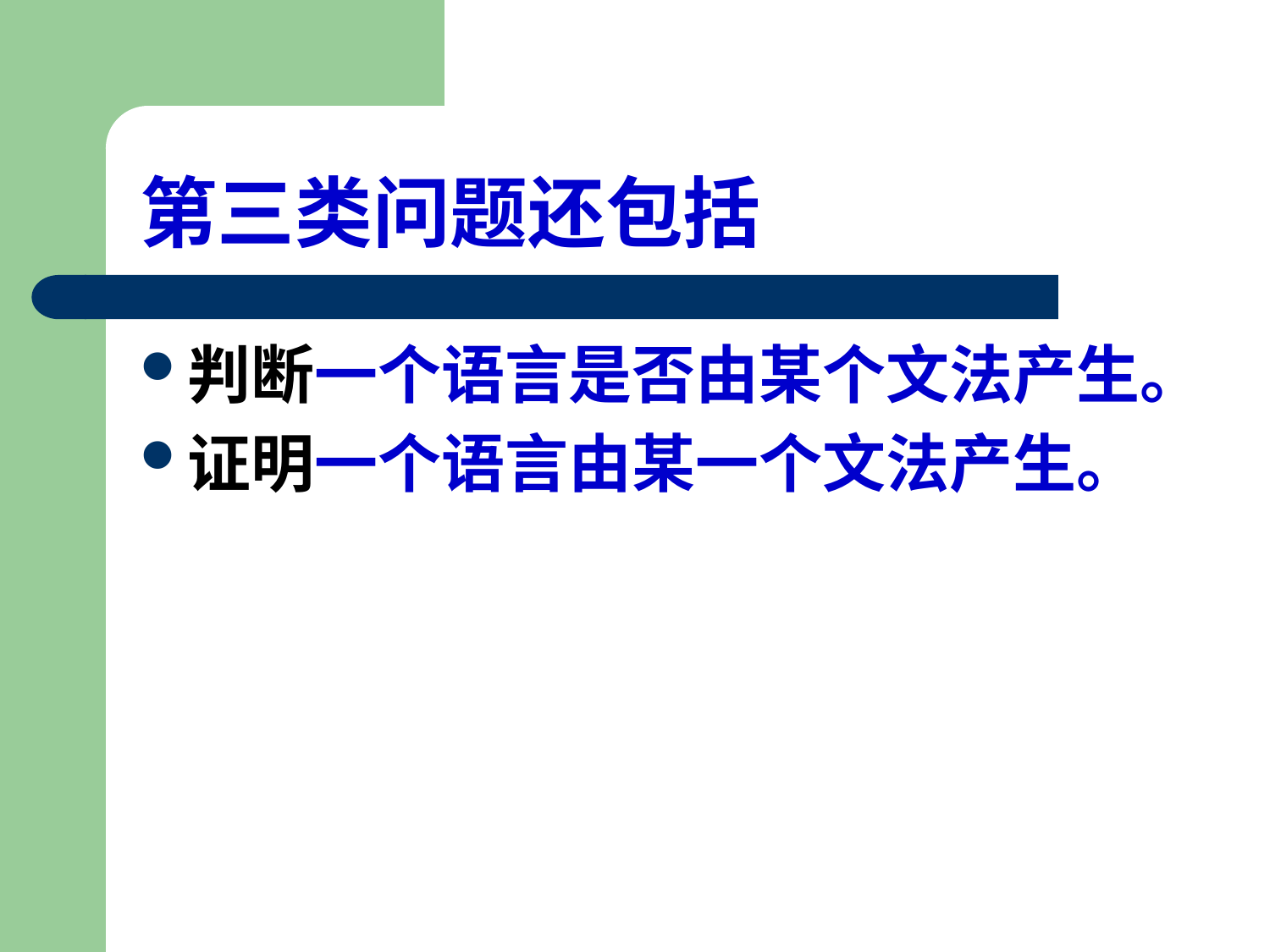

# 第三类问题还包括
判断一个语言是否由某个文法产生。
证明一个语言由某一个文法产生。